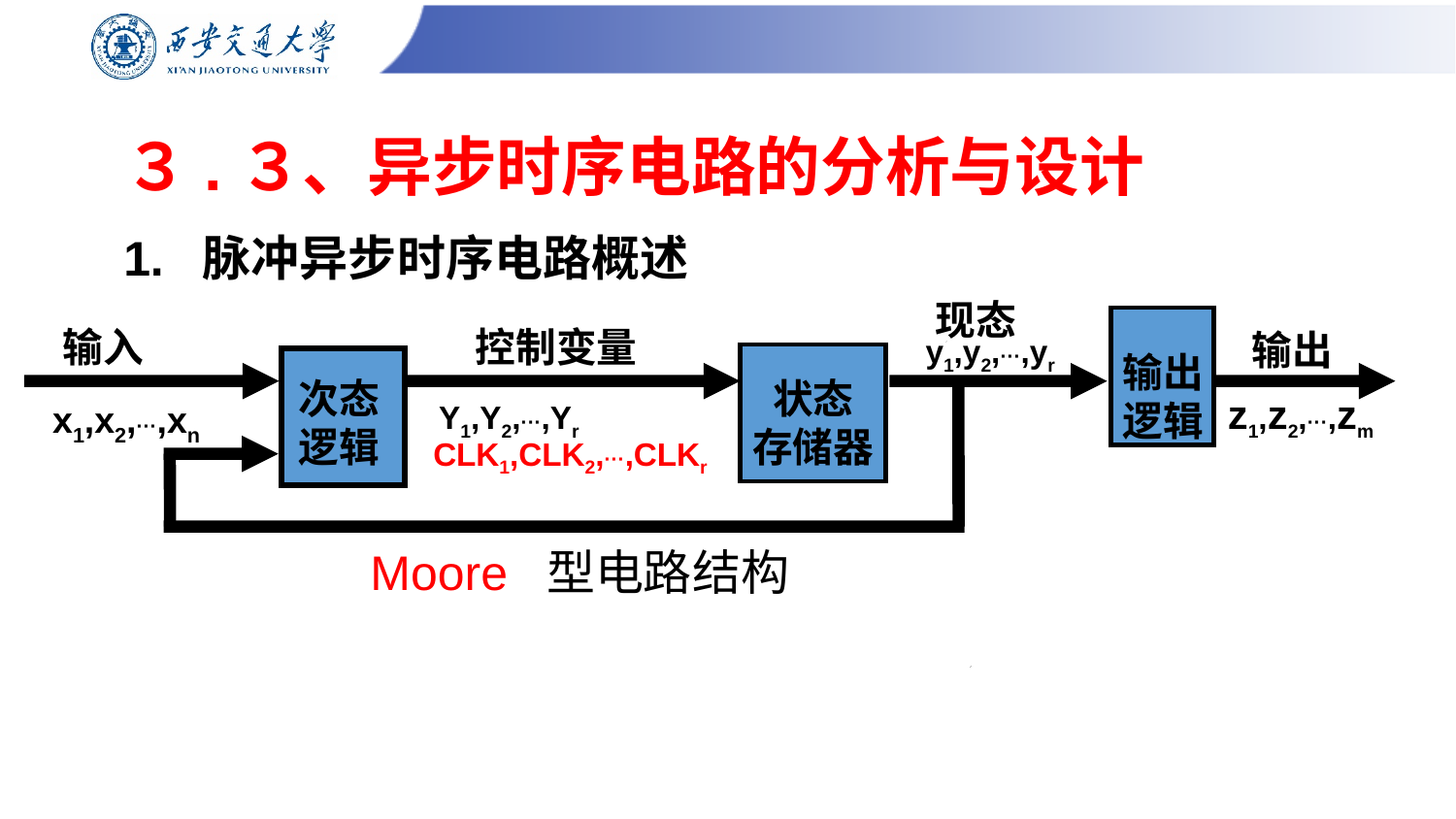

３.３、异步时序电路的分析与设计
1.  脉冲异步时序电路概述
现态

输入
控制变量
输出
y1,y2,···,yr
输出
逻辑

次态
逻辑
状态
存储器

z1,z2,···,zm
x1,x2,···,xn
Y1,Y2,···,Yr
CLK1,CLK2,···,CLKr

Moore  型电路结构